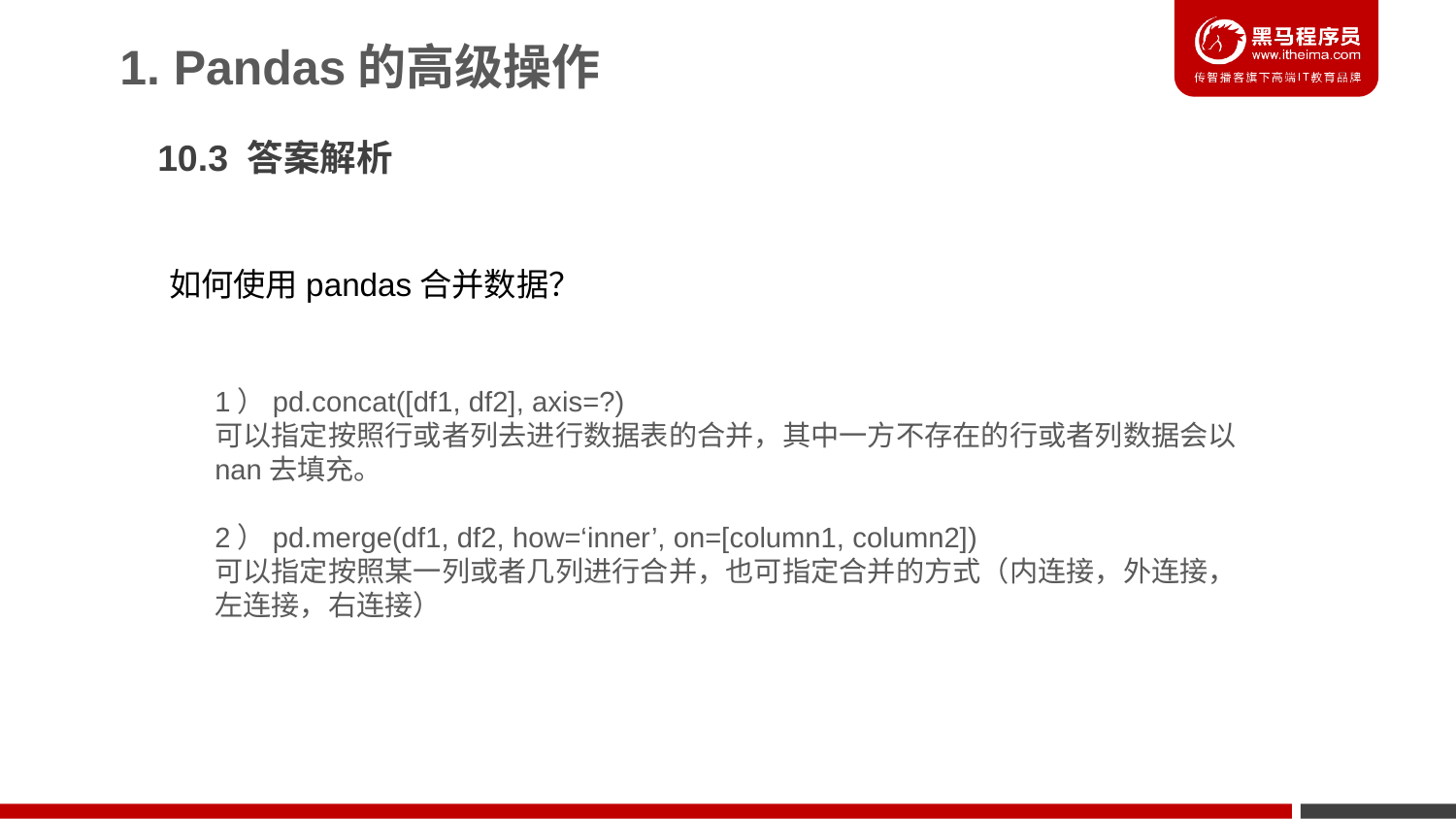

1. Pandas的高级操作
10.3 答案解析
如何使用pandas合并数据？
1）pd.concat([df1, df2], axis=?)
可以指定按照行或者列去进行数据表的合并，其中一方不存在的行或者列数据会以nan去填充。

2）pd.merge(df1, df2, how=‘inner’, on=[column1, column2])
可以指定按照某一列或者几列进行合并，也可指定合并的方式（内连接，外连接，左连接，右连接）